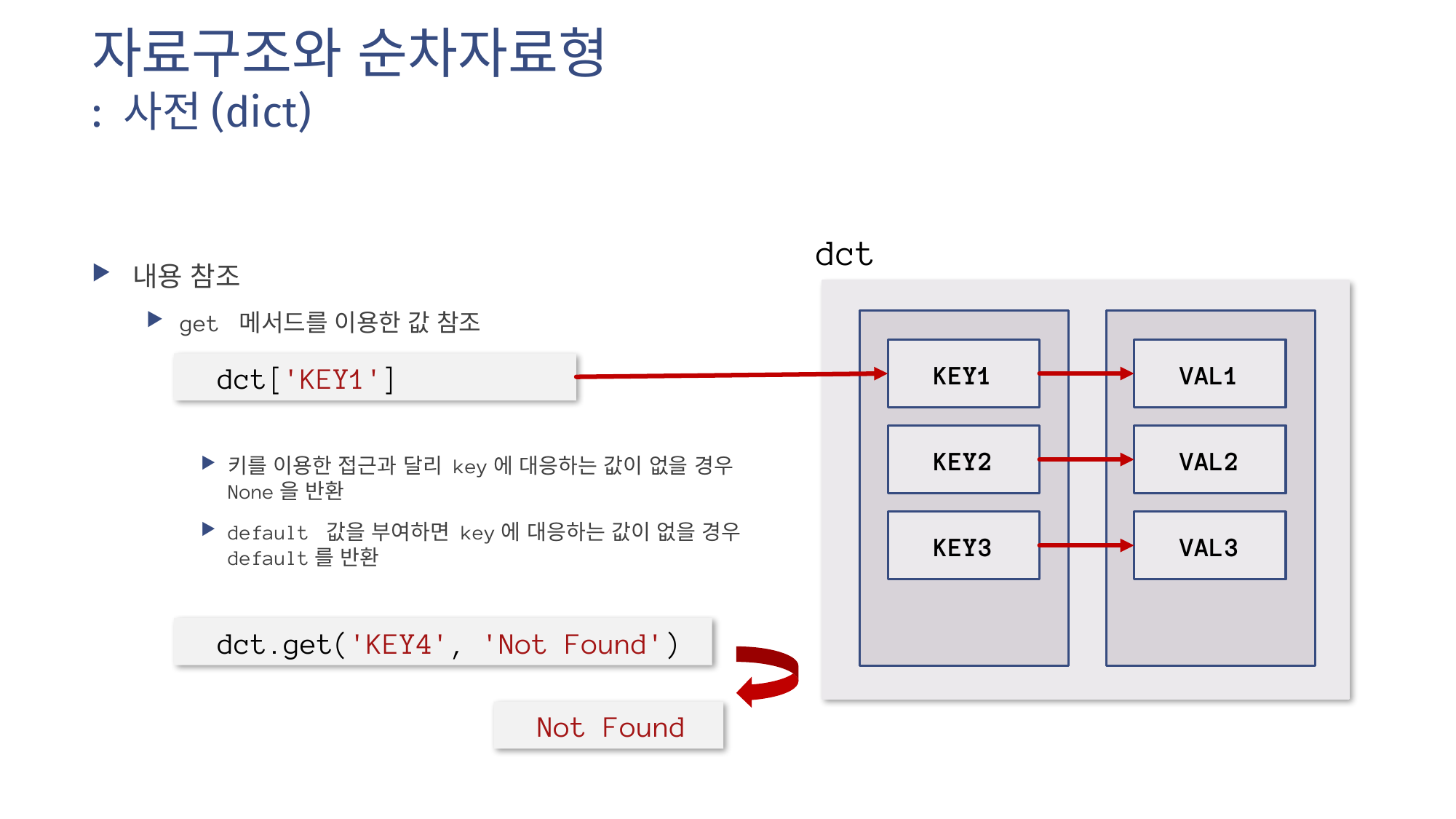

# 자료구조와 순차자료형 : 사전(dict)

내용 참조
get 메서드를 이용한 값 참조

키를 이용한 접근과 달리 key에 대응하는 값이 없을 경우
None을 반환
default 값을 부여하면 key에 대응하는 값이 없을 경우
default를 반환

dct

KEY1
VAL1
  dct['KEY1']
KEY2
VAL2
KEY3
VAL3
  dct.get('KEY4', 'Not Found')

  Not Found